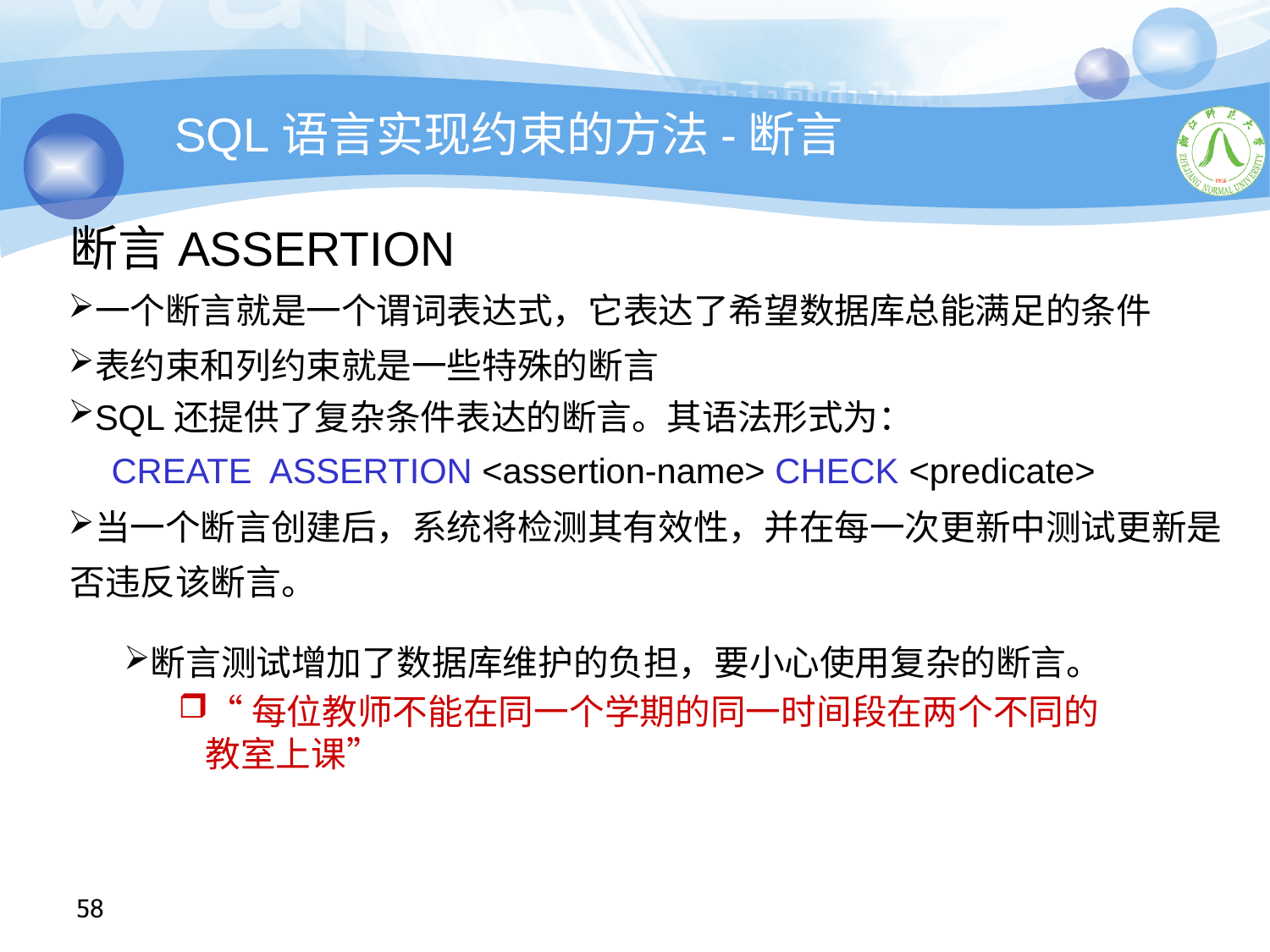

SQL语言实现约束的方法-断言
断言ASSERTION
一个断言就是一个谓词表达式，它表达了希望数据库总能满足的条件
表约束和列约束就是一些特殊的断言
SQL还提供了复杂条件表达的断言。其语法形式为：
CREATE  ASSERTION <assertion-name> CHECK <predicate>
当一个断言创建后，系统将检测其有效性，并在每一次更新中测试更新是 否违反该断言。
断言测试增加了数据库维护的负担，要小心使用复杂的断言。
“每位教师不能在同一个学期的同一时间段在两个不同的教室上课”
58